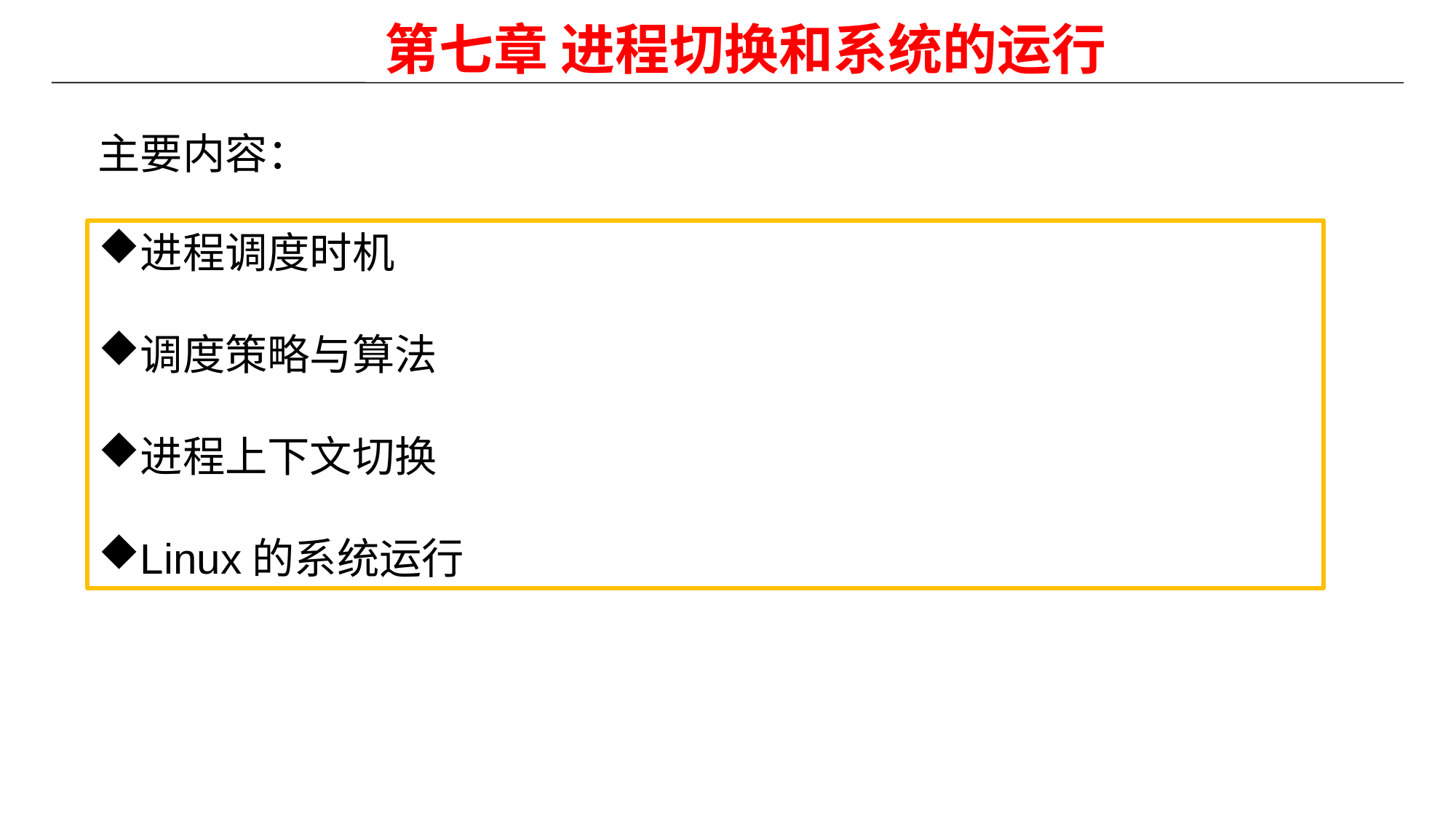

第七章 进程切换和系统的运行
主要内容：
进程调度时机

调度策略与算法

进程上下文切换

Linux的系统运行